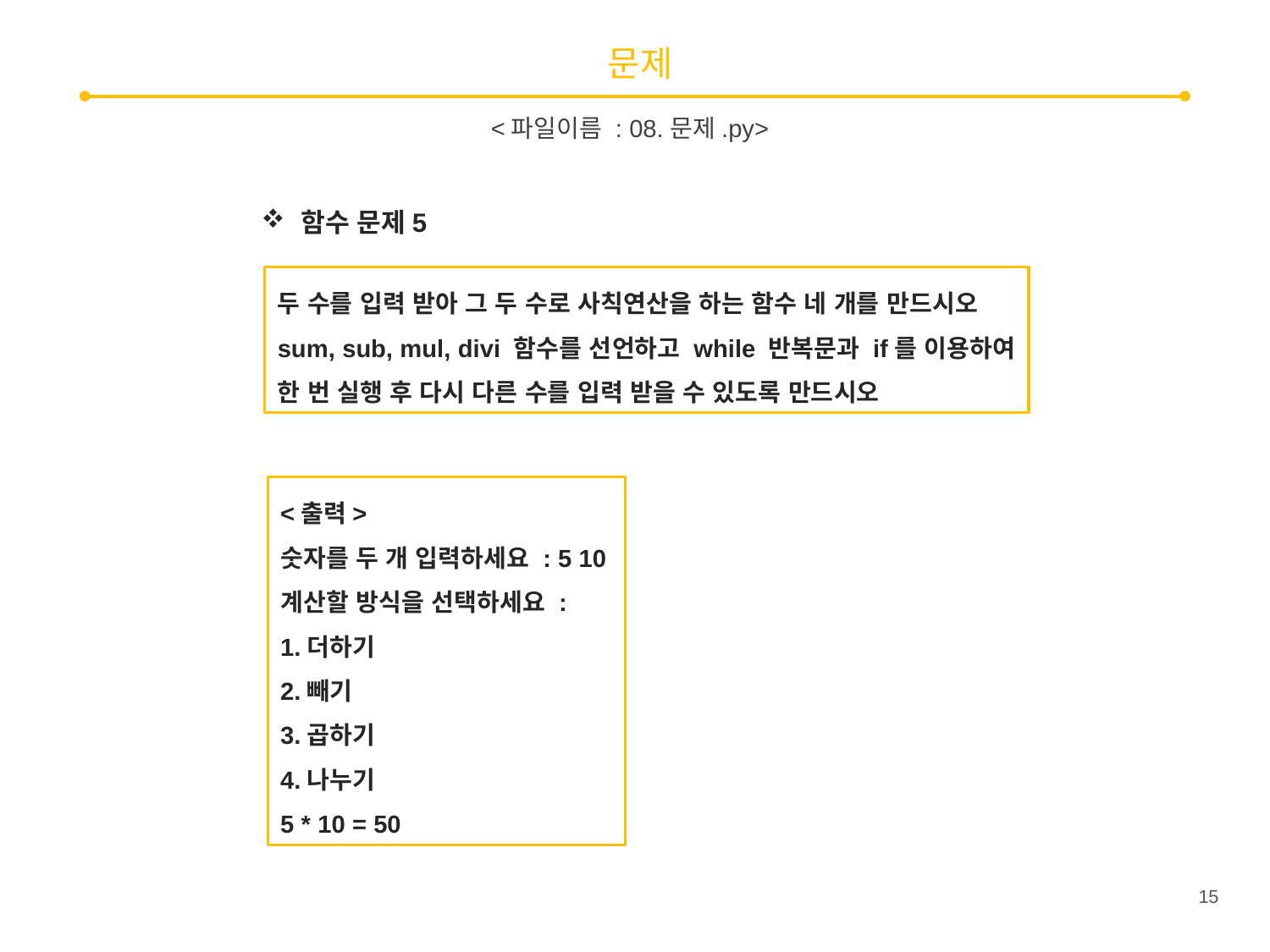

# 문제
<파일이름 : 08.문제.py>
함수 문제5
두 수를 입력 받아 그 두 수로 사칙연산을 하는 함수 네 개를 만드시오
sum, sub, mul, divi 함수를 선언하고 while 반복문과 if를 이용하여
한 번 실행 후 다시 다른 수를 입력 받을 수 있도록 만드시오
<출력>
숫자를 두 개 입력하세요 : 5 10
계산할 방식을 선택하세요 :
1.더하기
2.빼기
3.곱하기
4.나누기
5 * 10 = 50